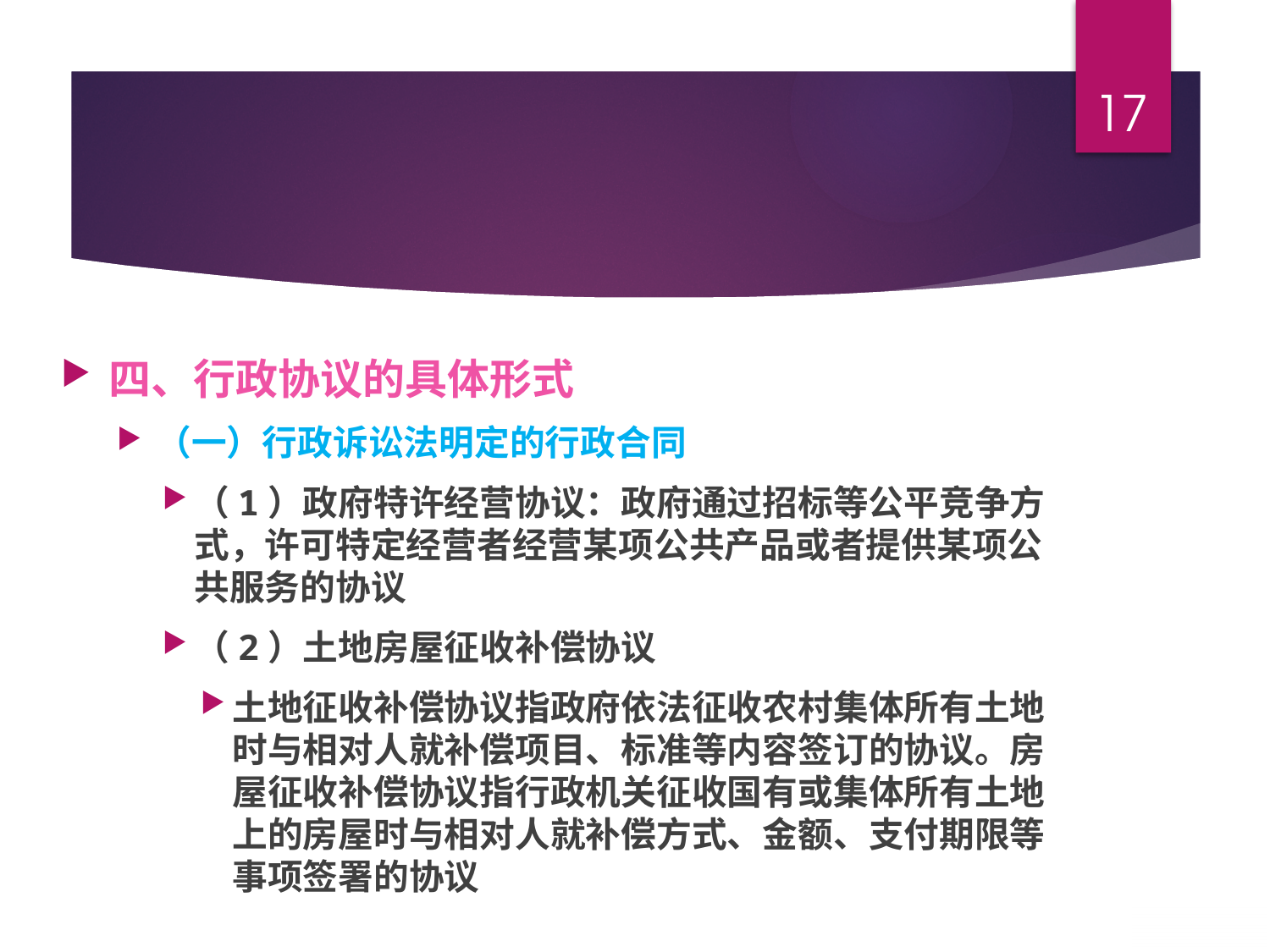

17
#
四、行政协议的具体形式
（一）行政诉讼法明定的行政合同
（1）政府特许经营协议：政府通过招标等公平竞争方式，许可特定经营者经营某项公共产品或者提供某项公共服务的协议
（2）土地房屋征收补偿协议
土地征收补偿协议指政府依法征收农村集体所有土地时与相对人就补偿项目、标准等内容签订的协议。房屋征收补偿协议指行政机关征收国有或集体所有土地上的房屋时与相对人就补偿方式、金额、支付期限等事项签署的协议